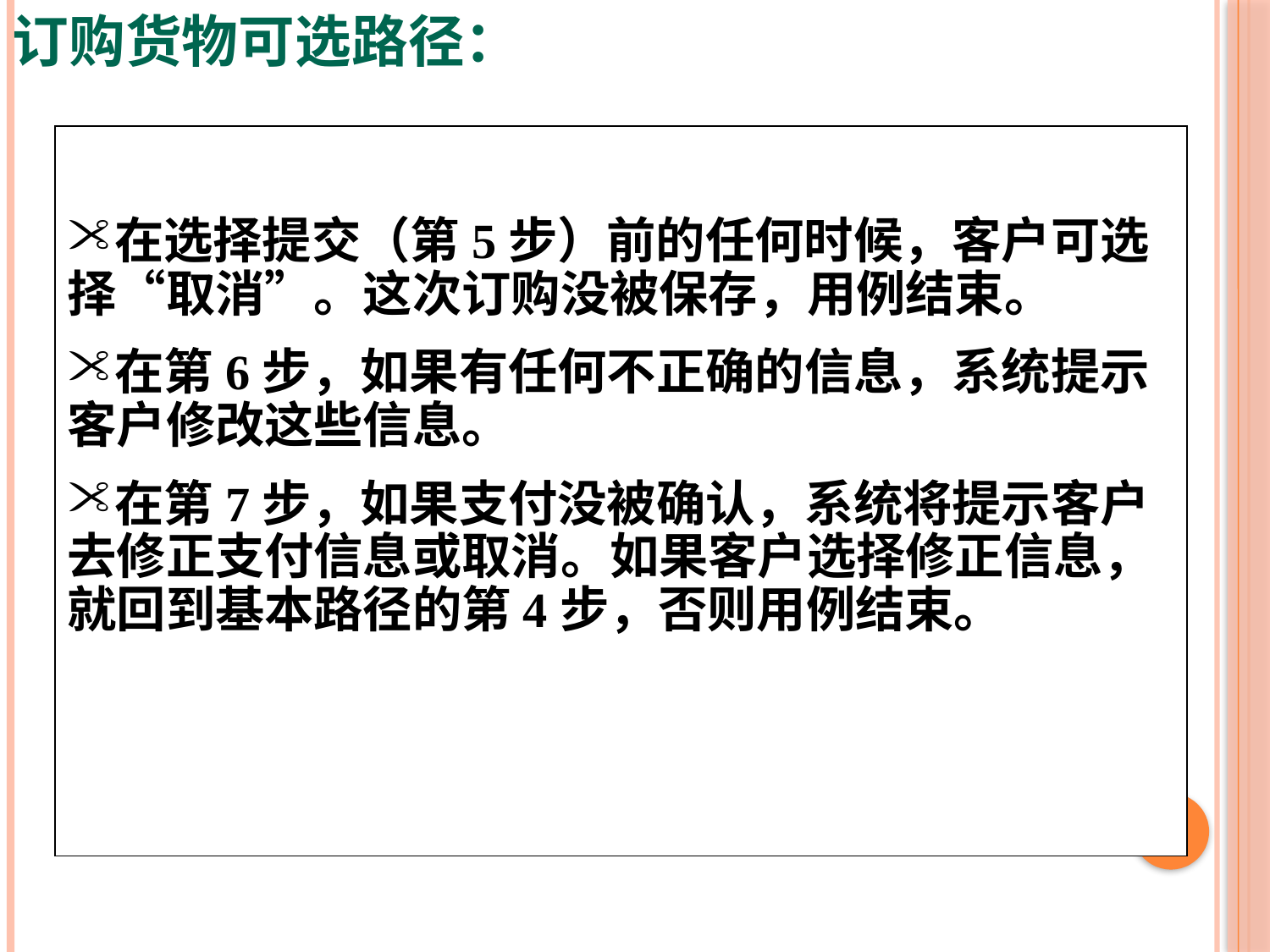

订购货物可选路径：

在选择提交（第5步）前的任何时候，客户可选择“取消”。这次订购没被保存，用例结束。
在第6步，如果有任何不正确的信息，系统提示客户修改这些信息。
在第7步，如果支付没被确认，系统将提示客户去修正支付信息或取消。如果客户选择修正信息，就回到基本路径的第4步，否则用例结束。